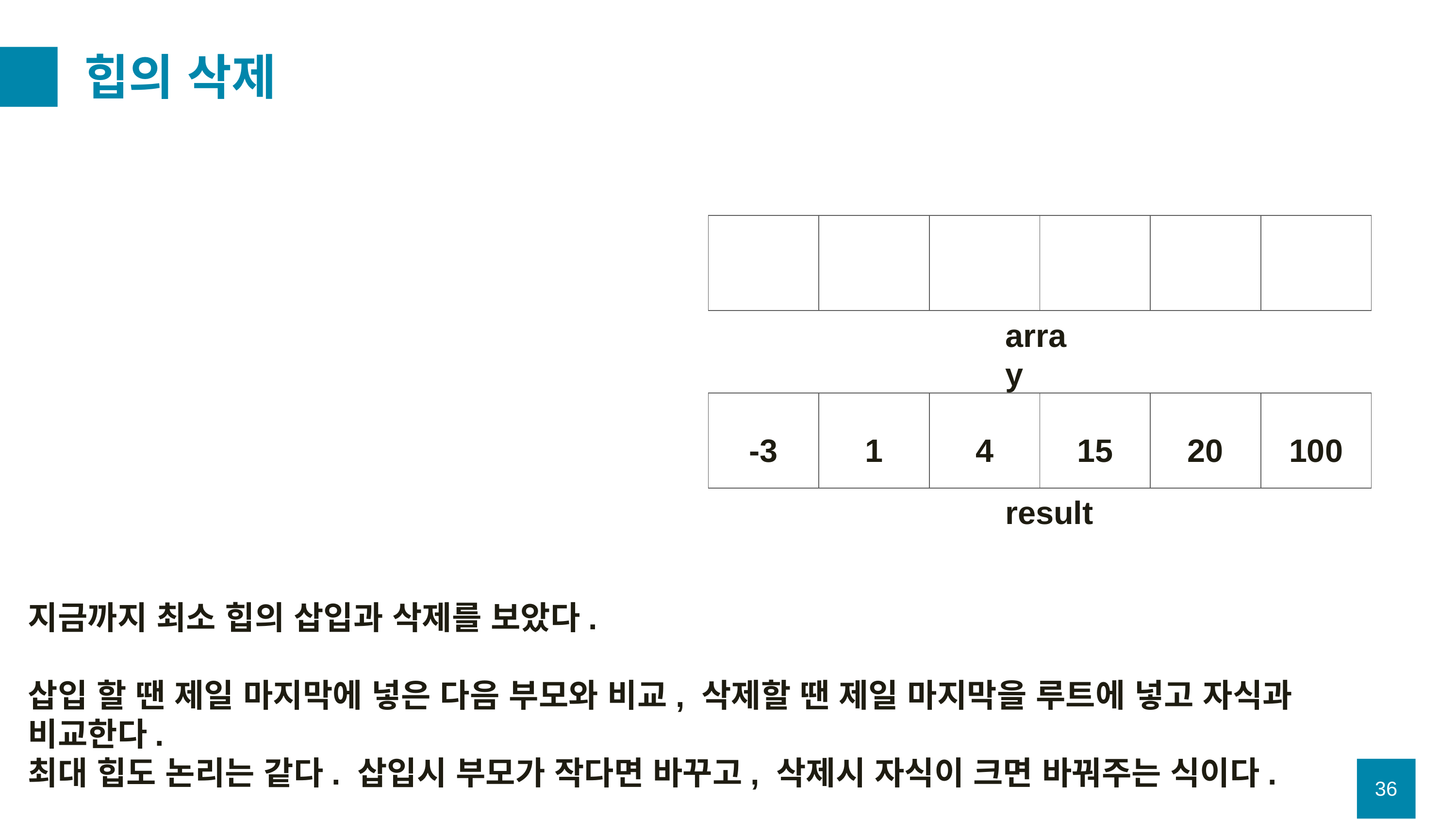

# 힙의 삭제
|  |  |  |  |  |  |
| --- | --- | --- | --- | --- | --- |
array
| -3 | 1 | 4 | 15 | 20 | 100 |
| --- | --- | --- | --- | --- | --- |
result
지금까지 최소 힙의 삽입과 삭제를 보았다.

삽입 할 땐 제일 마지막에 넣은 다음 부모와 비교, 삭제할 땐 제일 마지막을 루트에 넣고 자식과 비교한다.
최대 힙도 논리는 같다. 삽입시 부모가 작다면 바꾸고, 삭제시 자식이 크면 바꿔주는 식이다.
36